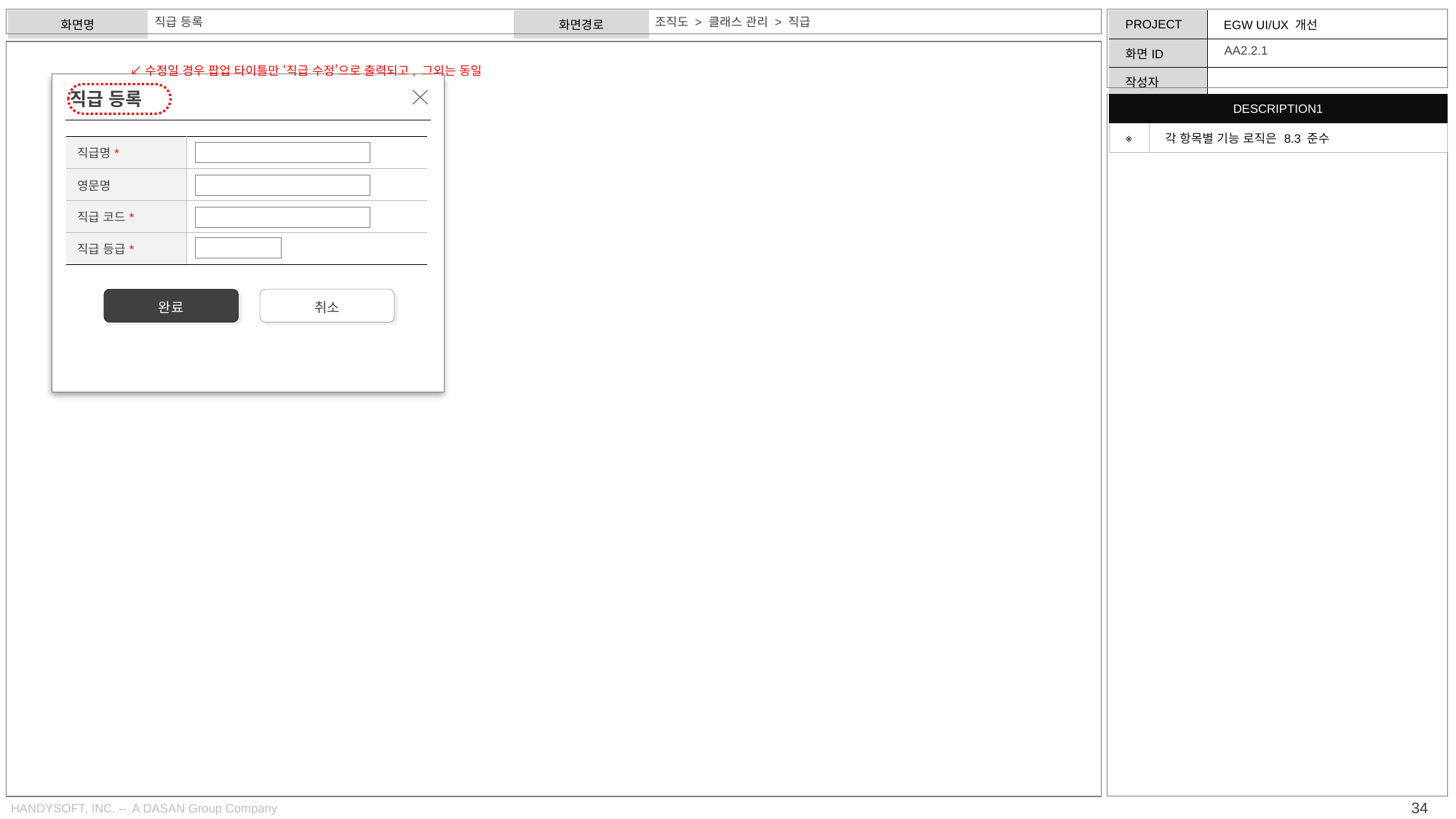

직급 등록
조직도 > 클래스 관리 > 직급
AA2.2.1
↙수정일 경우 팝업 타이틀만 ‘직급 수정’으로 출력되고, 그외는 동일

직급 등록

| DESCRIPTION1 |  |
| --- | --- |
| ※ | 각 항목별 기능 로직은 8.3 준수 |
| 직급명\* |  |
| --- | --- |
| 영문명 |  |
| 직급 코드\* |  |
| 직급 등급\* |  |

완료
취소